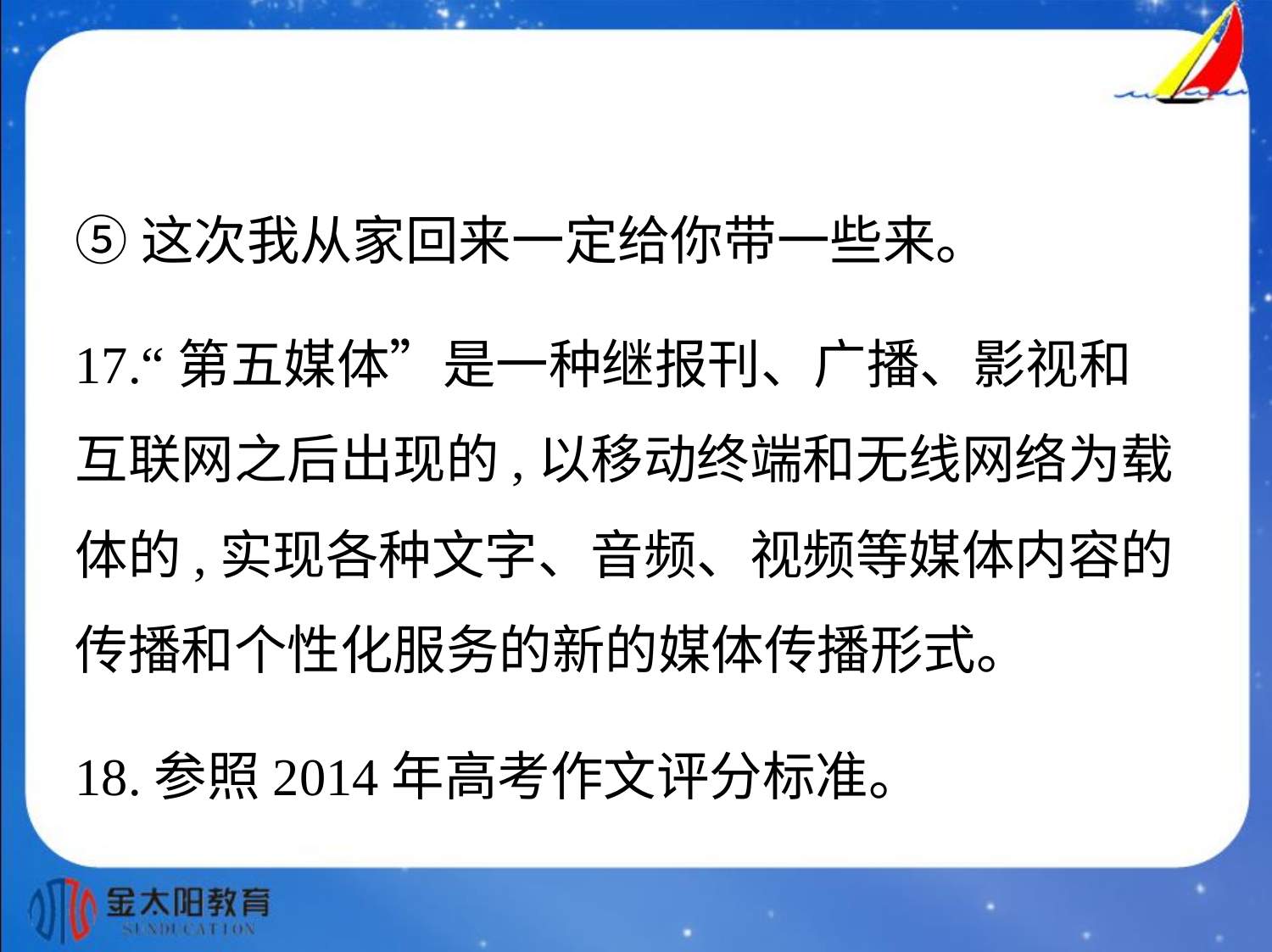

⑤这次我从家回来一定给你带一些来。
17.“第五媒体”是一种继报刊、广播、影视和
互联网之后出现的,以移动终端和无线网络为载
体的,实现各种文字、音频、视频等媒体内容的
传播和个性化服务的新的媒体传播形式。
18.参照2014年高考作文评分标准。